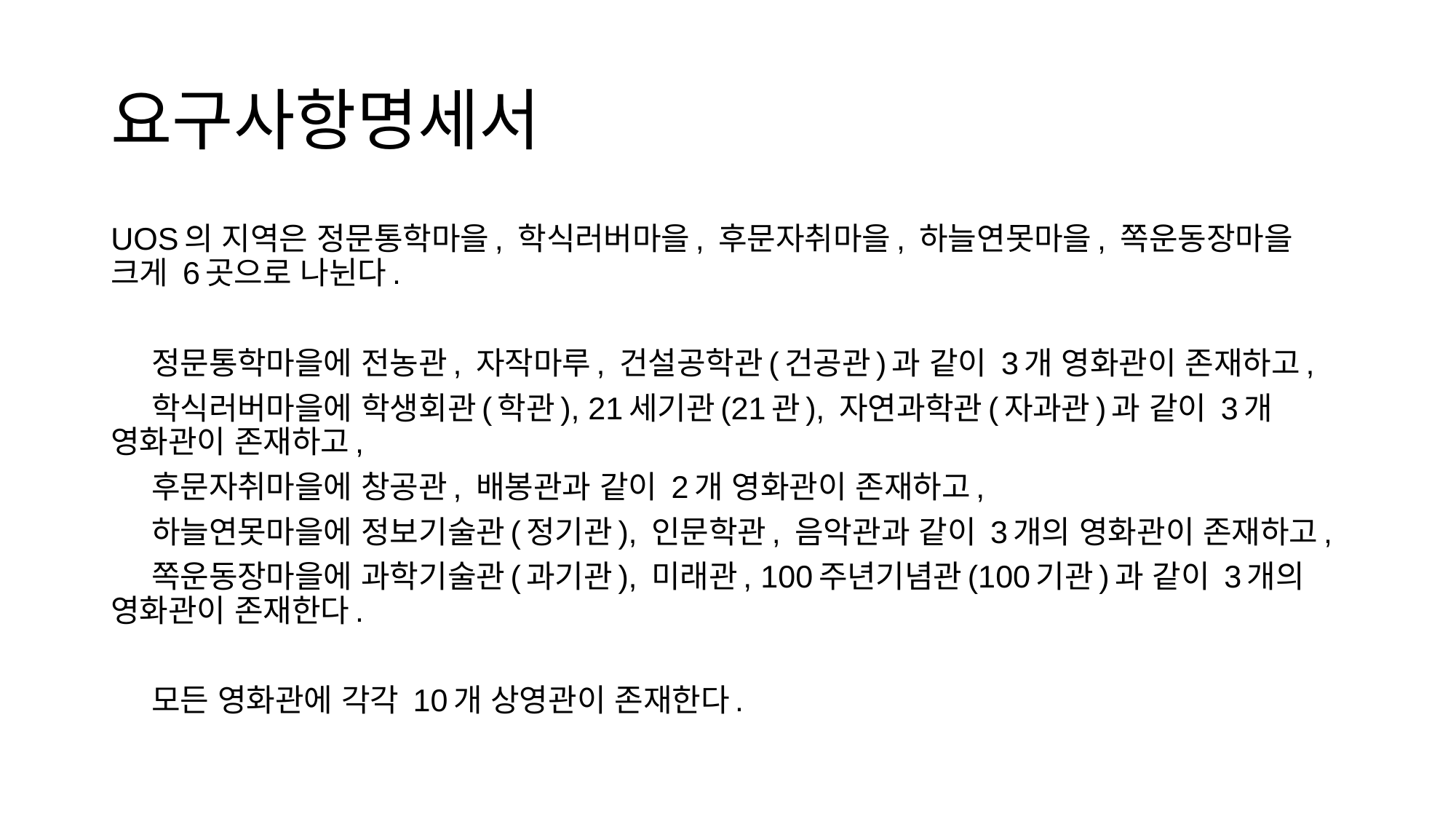

# 요구사항명세서
UOS의 지역은 정문통학마을, 학식러버마을, 후문자취마을, 하늘연못마을, 쪽운동장마을 크게 6곳으로 나뉜다.

    정문통학마을에 전농관, 자작마루, 건설공학관(건공관)과 같이 3개 영화관이 존재하고,
    학식러버마을에 학생회관(학관), 21세기관(21관), 자연과학관(자과관)과 같이 3개 영화관이 존재하고,
    후문자취마을에 창공관, 배봉관과 같이 2개 영화관이 존재하고,
    하늘연못마을에 정보기술관(정기관), 인문학관, 음악관과 같이 3개의 영화관이 존재하고,
    쪽운동장마을에 과학기술관(과기관), 미래관, 100주년기념관(100기관)과 같이 3개의 영화관이 존재한다.

    모든 영화관에 각각 10개 상영관이 존재한다.